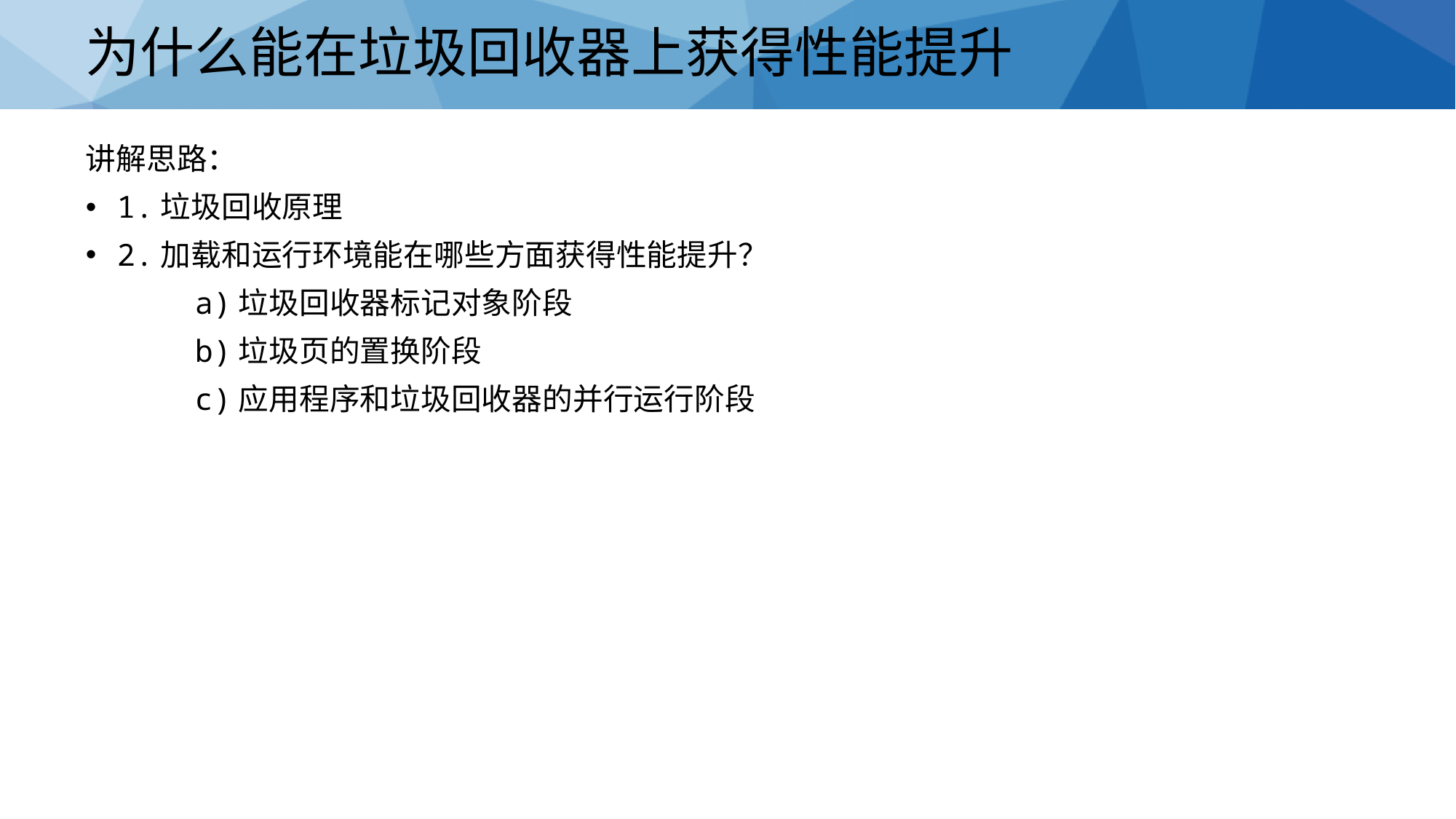

# 为什么能在垃圾回收器上获得性能提升
讲解思路：
1.垃圾回收原理
2.加载和运行环境能在哪些方面获得性能提升？
	a)垃圾回收器标记对象阶段
	b)垃圾页的置换阶段
	c)应用程序和垃圾回收器的并行运行阶段